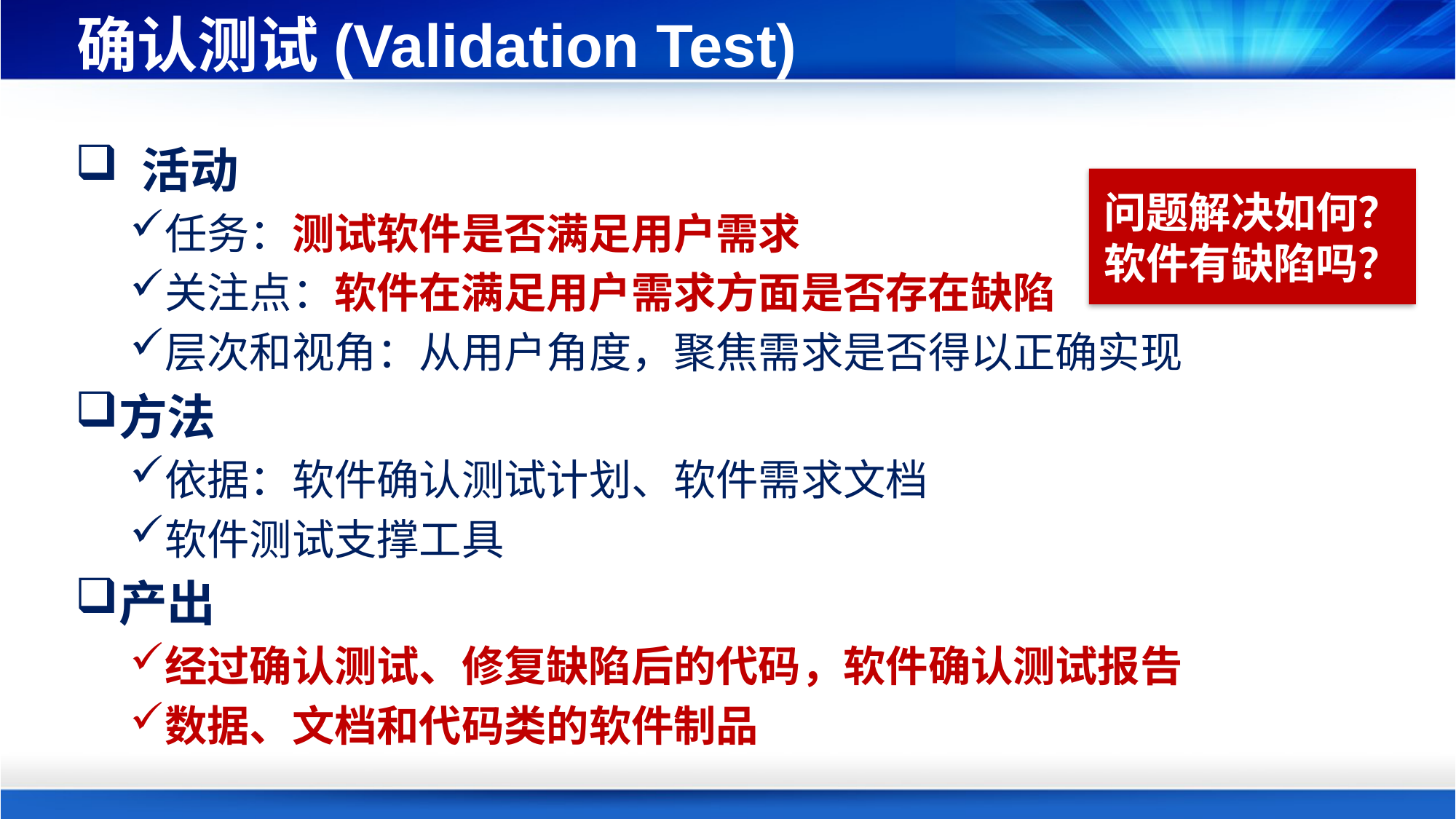

# 确认测试(Validation Test)
 活动
任务：测试软件是否满足用户需求
关注点：软件在满足用户需求方面是否存在缺陷
层次和视角：从用户角度，聚焦需求是否得以正确实现
方法
依据：软件确认测试计划、软件需求文档
软件测试支撑工具
产出
经过确认测试、修复缺陷后的代码，软件确认测试报告
数据、文档和代码类的软件制品
问题解决如何？软件有缺陷吗？